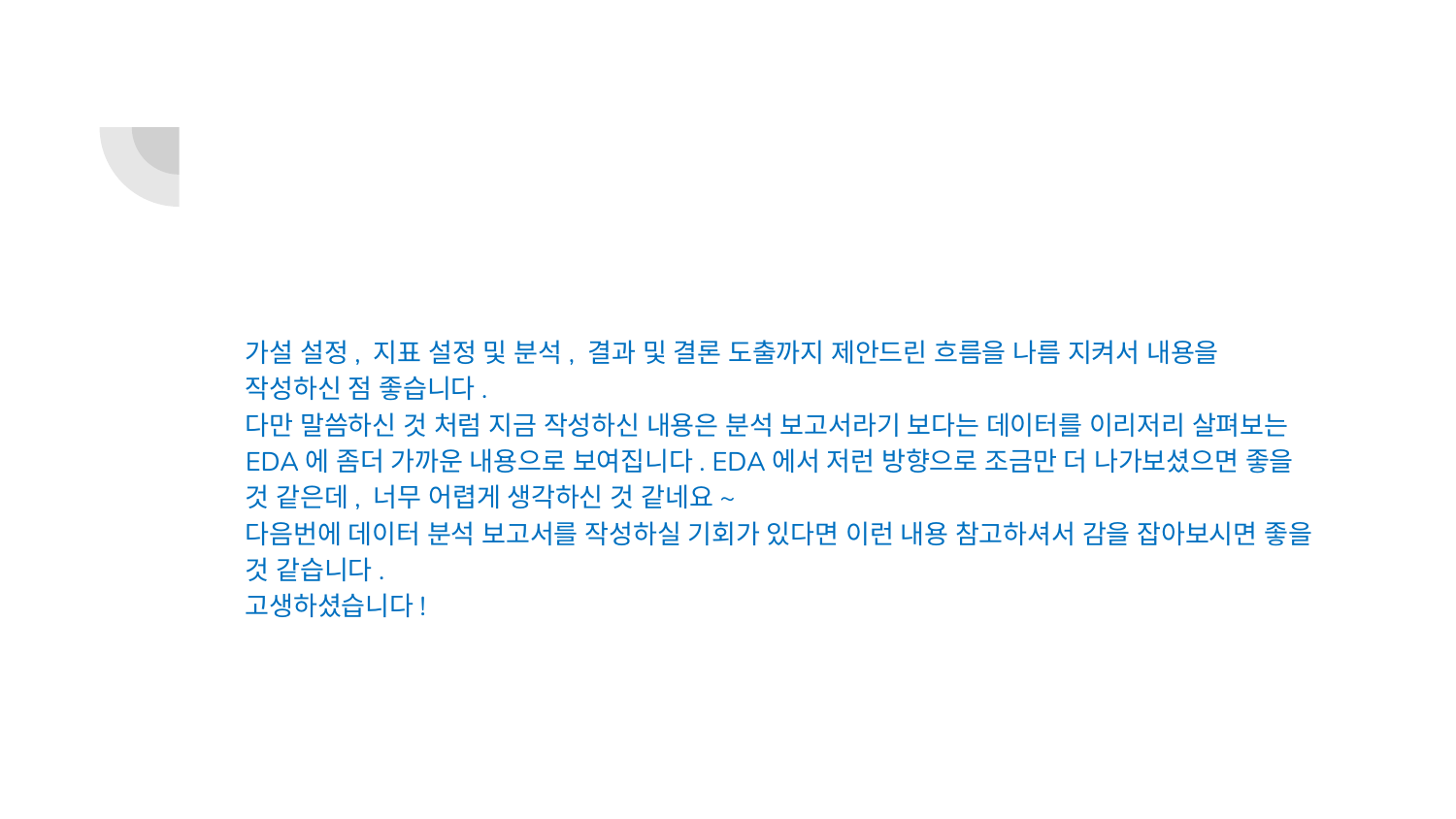

#
가설 설정, 지표 설정 및 분석, 결과 및 결론 도출까지 제안드린 흐름을 나름 지켜서 내용을 작성하신 점 좋습니다.
다만 말씀하신 것 처럼 지금 작성하신 내용은 분석 보고서라기 보다는 데이터를 이리저리 살펴보는 EDA에 좀더 가까운 내용으로 보여집니다. EDA에서 저런 방향으로 조금만 더 나가보셨으면 좋을 것 같은데, 너무 어렵게 생각하신 것 같네요~
다음번에 데이터 분석 보고서를 작성하실 기회가 있다면 이런 내용 참고하셔서 감을 잡아보시면 좋을 것 같습니다.
고생하셨습니다!